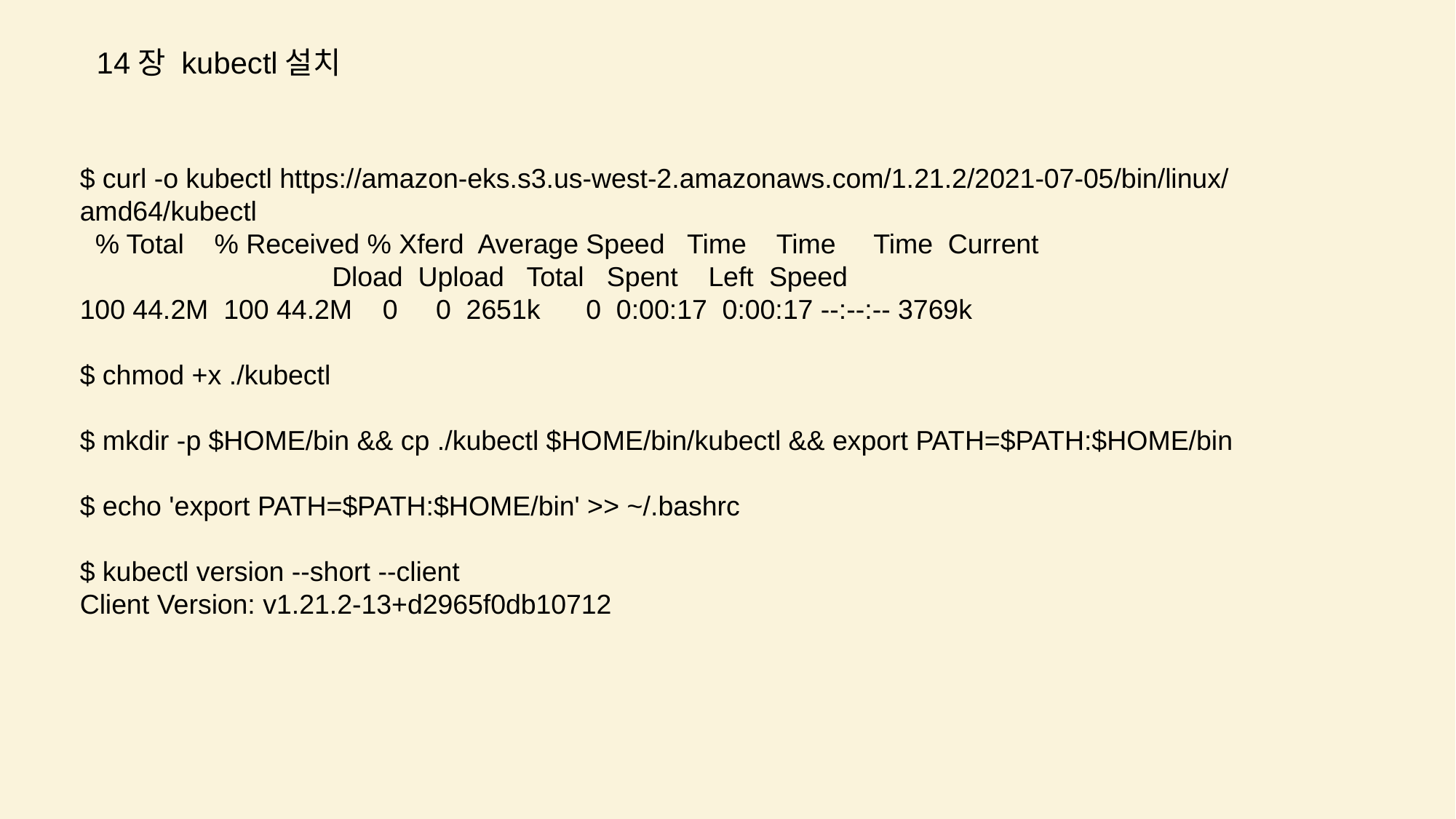

14장 kubectl설치
$ curl -o kubectl https://amazon-eks.s3.us-west-2.amazonaws.com/1.21.2/2021-07-05/bin/linux/amd64/kubectl
  % Total    % Received % Xferd  Average Speed   Time    Time     Time  Current
                                 Dload  Upload   Total   Spent    Left  Speed
100 44.2M  100 44.2M    0     0  2651k      0  0:00:17  0:00:17 --:--:-- 3769k

$ chmod +x ./kubectl

$ mkdir -p $HOME/bin && cp ./kubectl $HOME/bin/kubectl && export PATH=$PATH:$HOME/bin

$ echo 'export PATH=$PATH:$HOME/bin' >> ~/.bashrc

$ kubectl version --short --client
Client Version: v1.21.2-13+d2965f0db10712